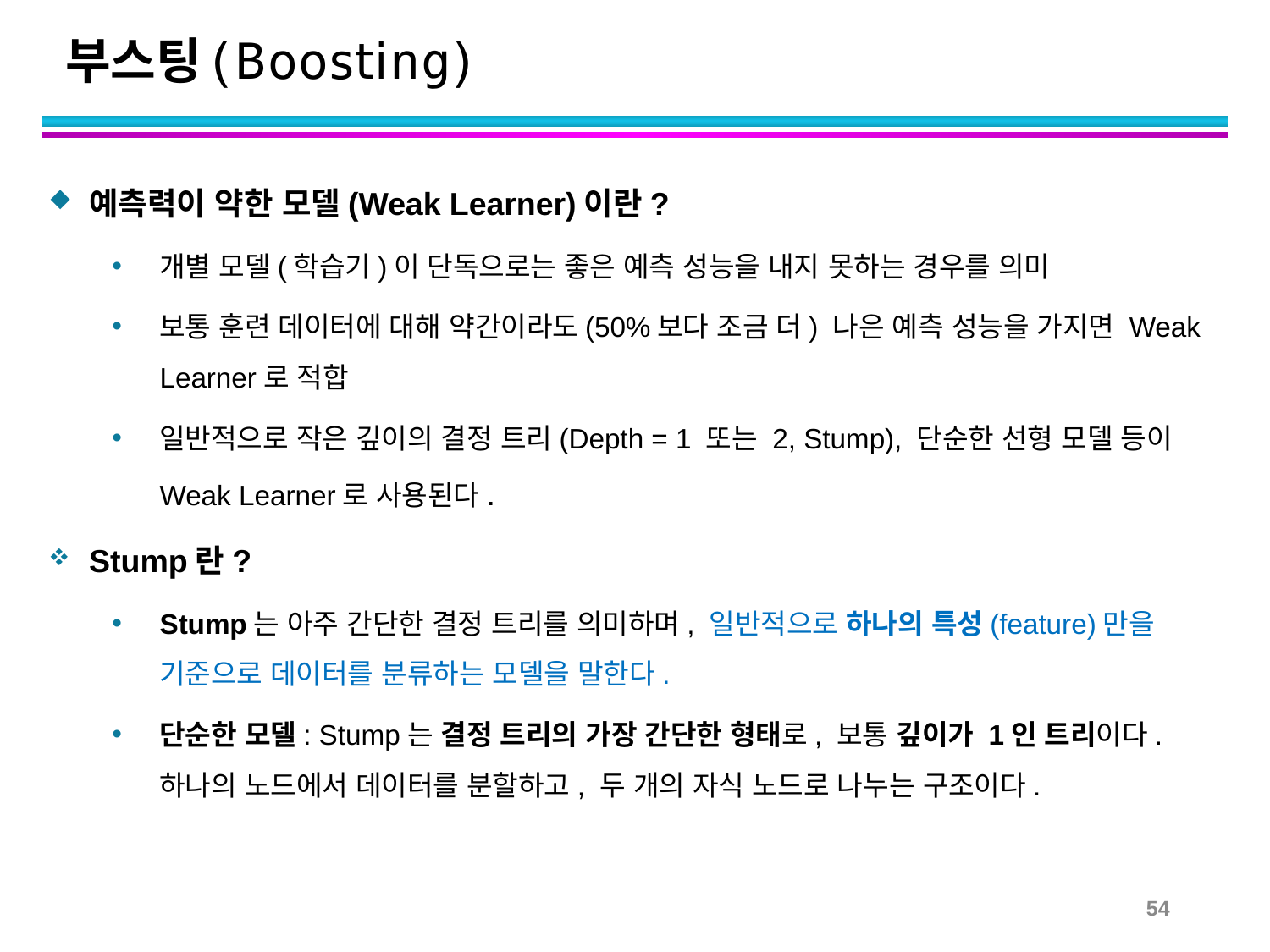

# 부스팅(Boosting)
예측력이 약한 모델(Weak Learner)이란?
개별 모델(학습기)이 단독으로는 좋은 예측 성능을 내지 못하는 경우를 의미
보통 훈련 데이터에 대해 약간이라도(50%보다 조금 더) 나은 예측 성능을 가지면 Weak Learner로 적합
일반적으로 작은 깊이의 결정 트리(Depth = 1 또는 2, Stump), 단순한 선형 모델 등이 Weak Learner로 사용된다.
Stump란?
Stump는 아주 간단한 결정 트리를 의미하며, 일반적으로 하나의 특성(feature)만을 기준으로 데이터를 분류하는 모델을 말한다.
단순한 모델: Stump는 결정 트리의 가장 간단한 형태로, 보통 깊이가 1인 트리이다. 하나의 노드에서 데이터를 분할하고, 두 개의 자식 노드로 나누는 구조이다.
54